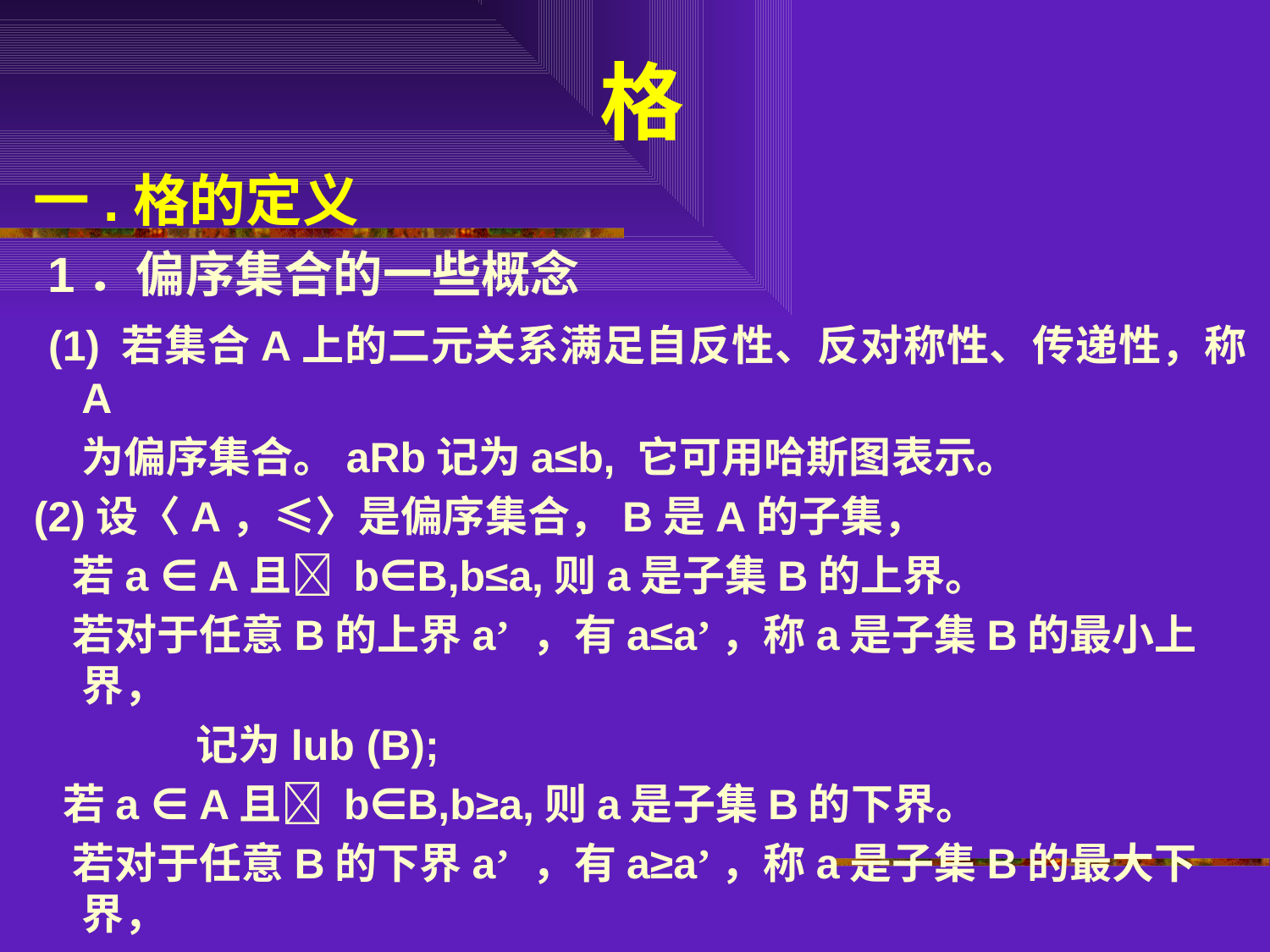

# 格
一.格的定义
 1．偏序集合的一些概念
 (1) 若集合A上的二元关系满足自反性、反对称性、传递性，称A
    为偏序集合。aRb记为a≤b, 它可用哈斯图表示。
(2)设〈A，≤〉是偏序集合，B是A的子集，
   若a ∈ A且∀ b∈B,b≤a,则a是子集B的上界。
   若对于任意B的上界a’ ，有a≤a’，称a是子集B的最小上界，
                记为lub (B);
  若a ∈ A且∀ b∈B,b≥a,则a是子集B的下界。
   若对于任意B的下界a’ ，有a≥a’，称a是子集B的最大下界，
                      记为 glb(B)。
(3)  最大下界、最小上界若存在，则唯一。